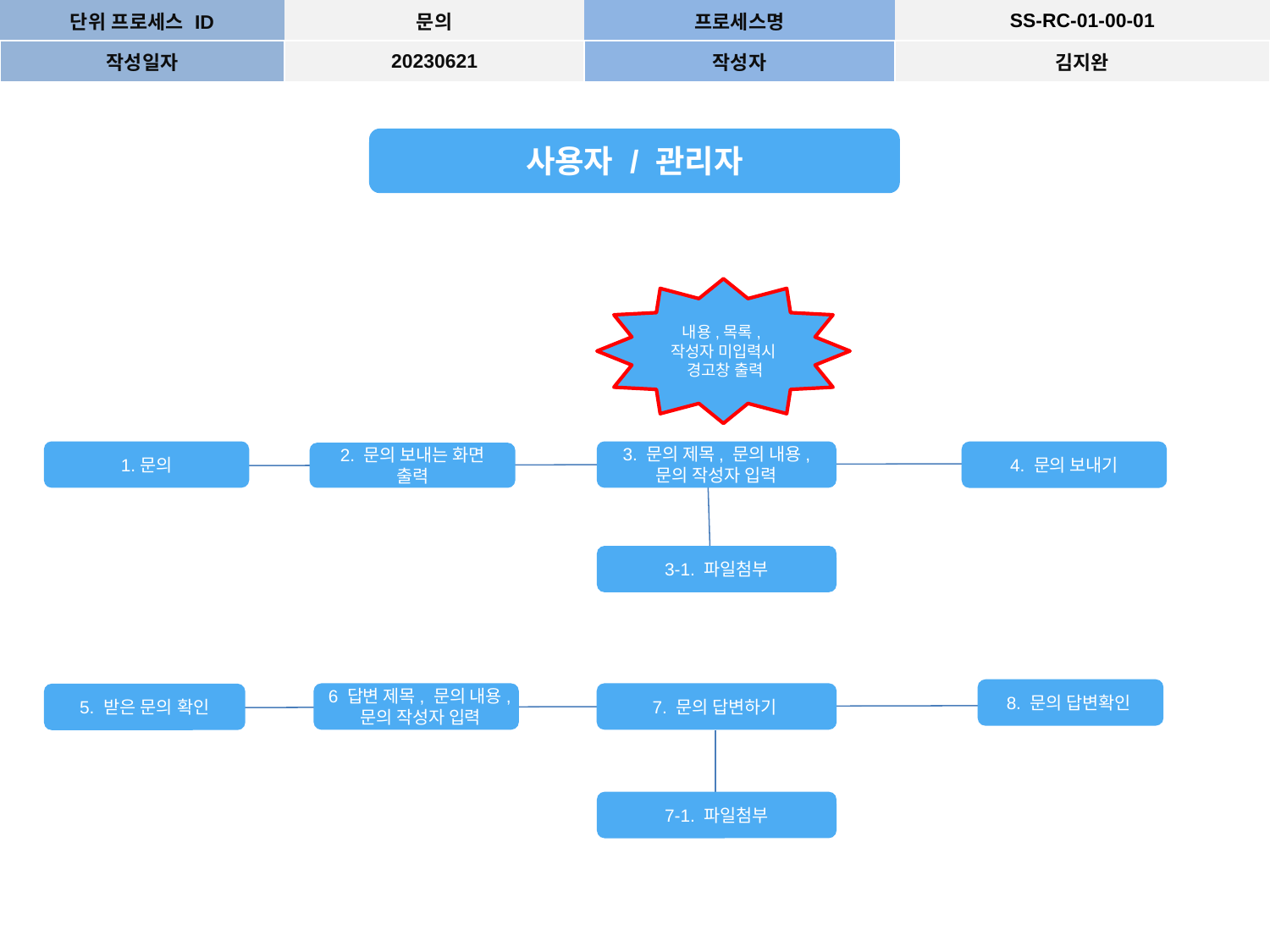

| 단위 프로세스 ID | 문의 | 프로세스명 | SS-RC-01-00-01 |
| --- | --- | --- | --- |
| 작성일자 | 20230621 | 작성자 | 김지완 |
사용자 / 관리자
내용,목록,작성자 미입력시 경고창 출력
1.문의
3. 문의 제목, 문의 내용, 문의 작성자 입력
4. 문의 보내기
2. 문의 보내는 화면 출력
3-1. 파일첨부
8. 문의 답변확인
7. 문의 답변하기
6 답변 제목, 문의 내용, 문의 작성자 입력
5. 받은 문의 확인
7-1. 파일첨부